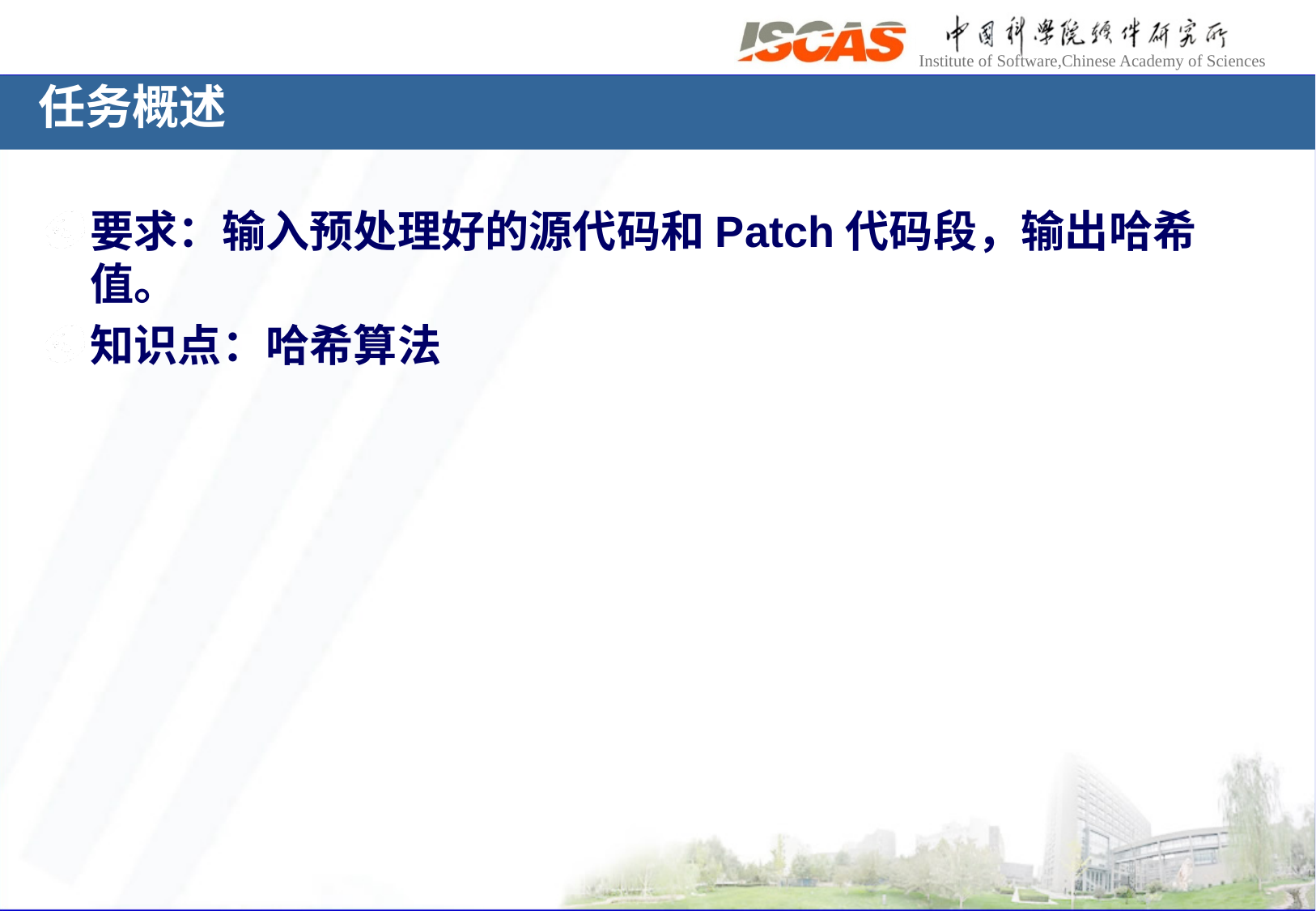

# 任务概述
要求：输入预处理好的源代码和Patch代码段，输出哈希值。
知识点：哈希算法